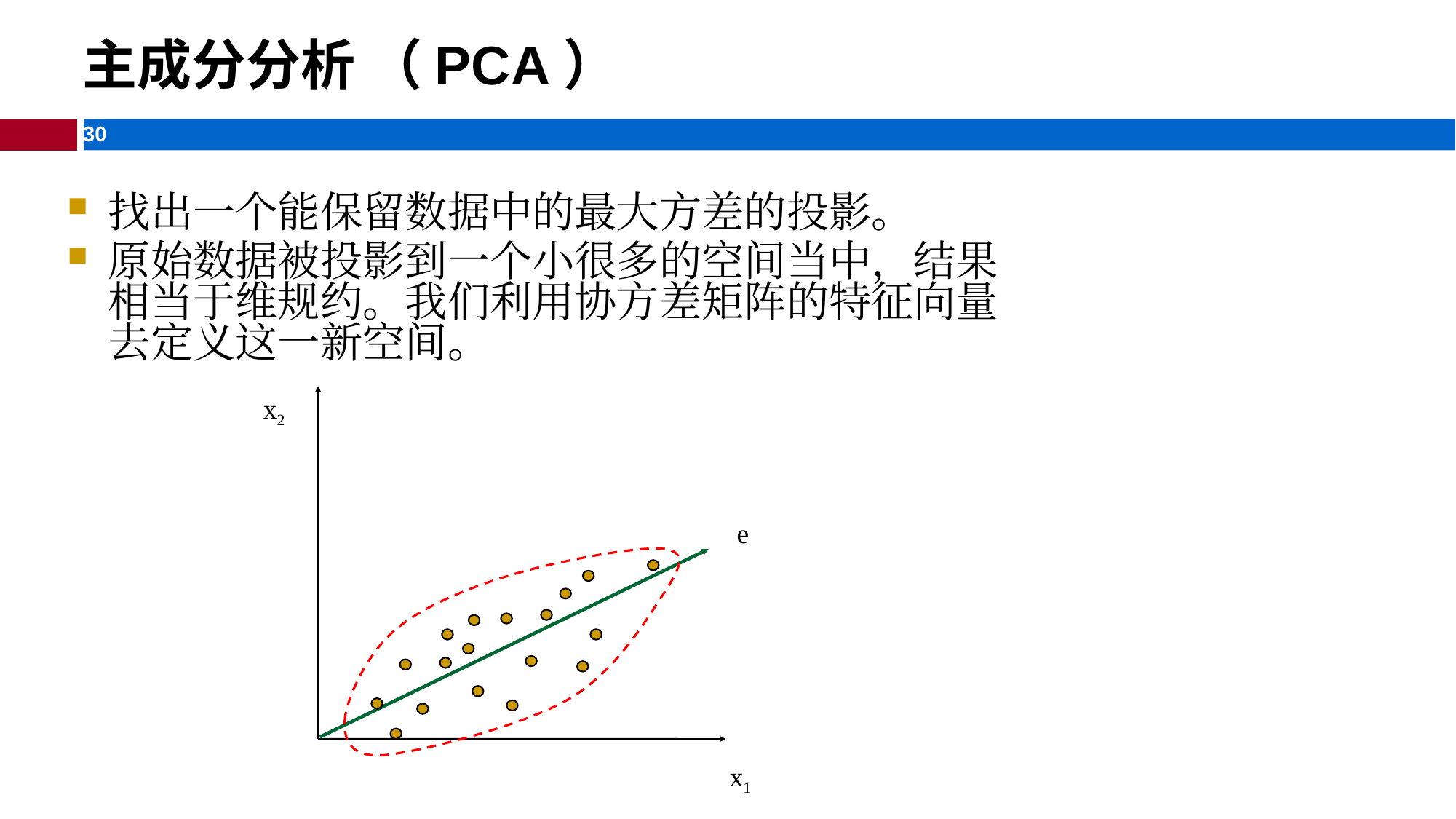

主成分分析 （PCA）
找出一个能保留数据中的最大方差的投影。
原始数据被投影到一个小很多的空间当中，结果相当于维规约。我们利用协方差矩阵的特征向量去定义这一新空间。
x2

e

x1